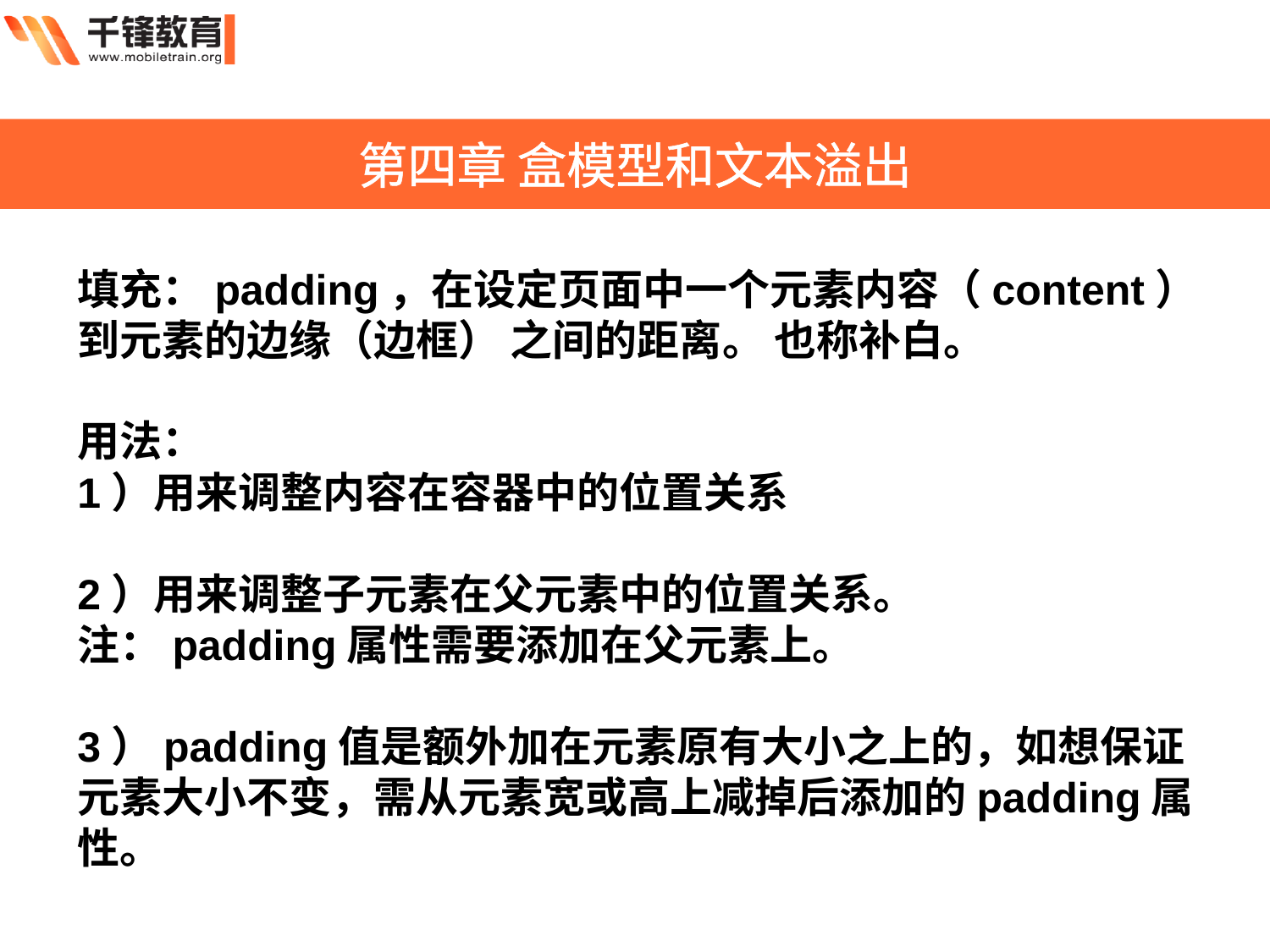

第四章 盒模型和文本溢出
填充：padding，在设定页面中一个元素内容（content）到元素的边缘（边框） 之间的距离。 也称补白。

用法：
1）用来调整内容在容器中的位置关系

2）用来调整子元素在父元素中的位置关系。
注：padding属性需要添加在父元素上。

3）padding值是额外加在元素原有大小之上的，如想保证元素大小不变，需从元素宽或高上减掉后添加的padding属性。